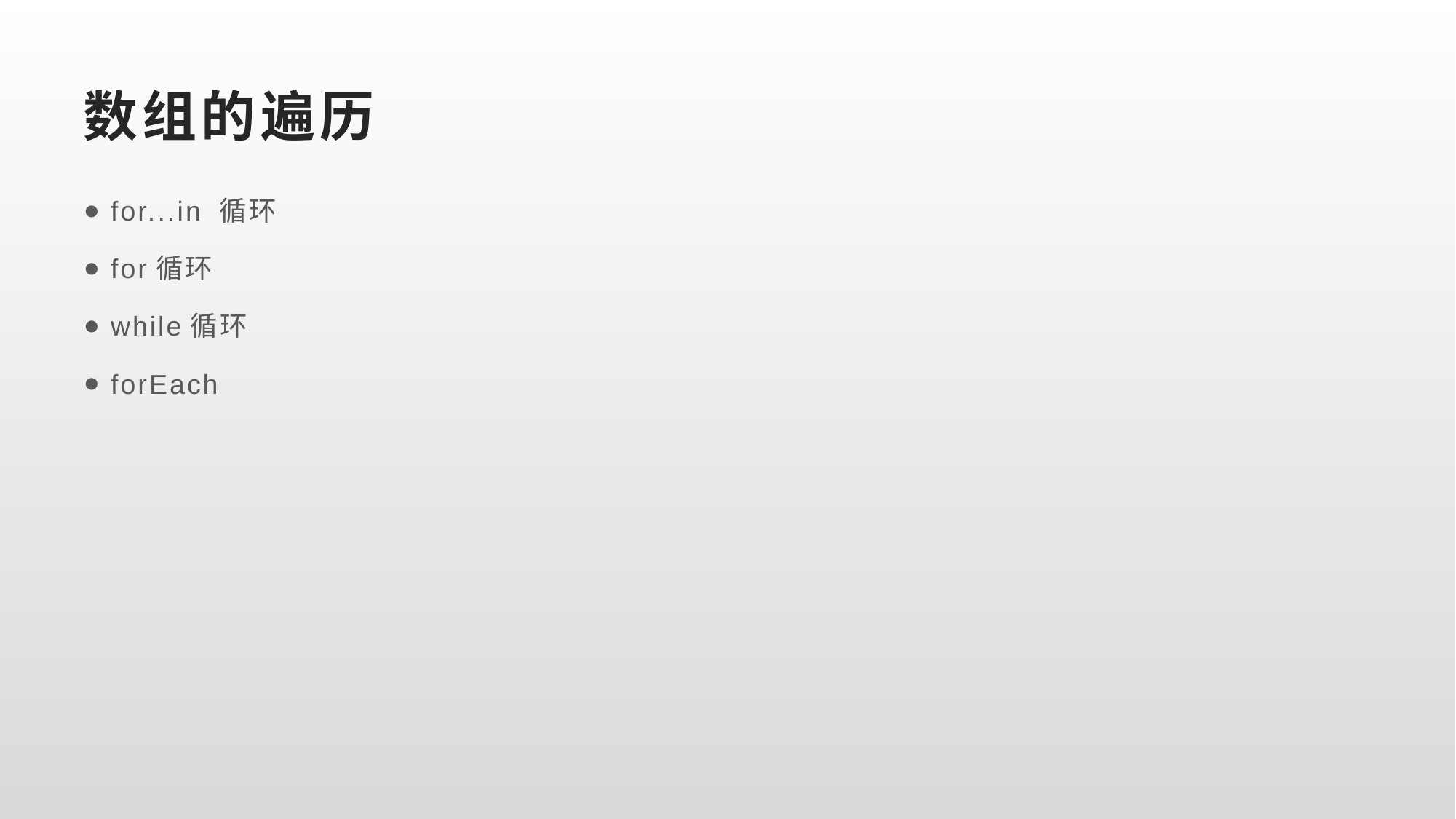

# 数组的遍历
for...in 循环
for循环
while循环
forEach